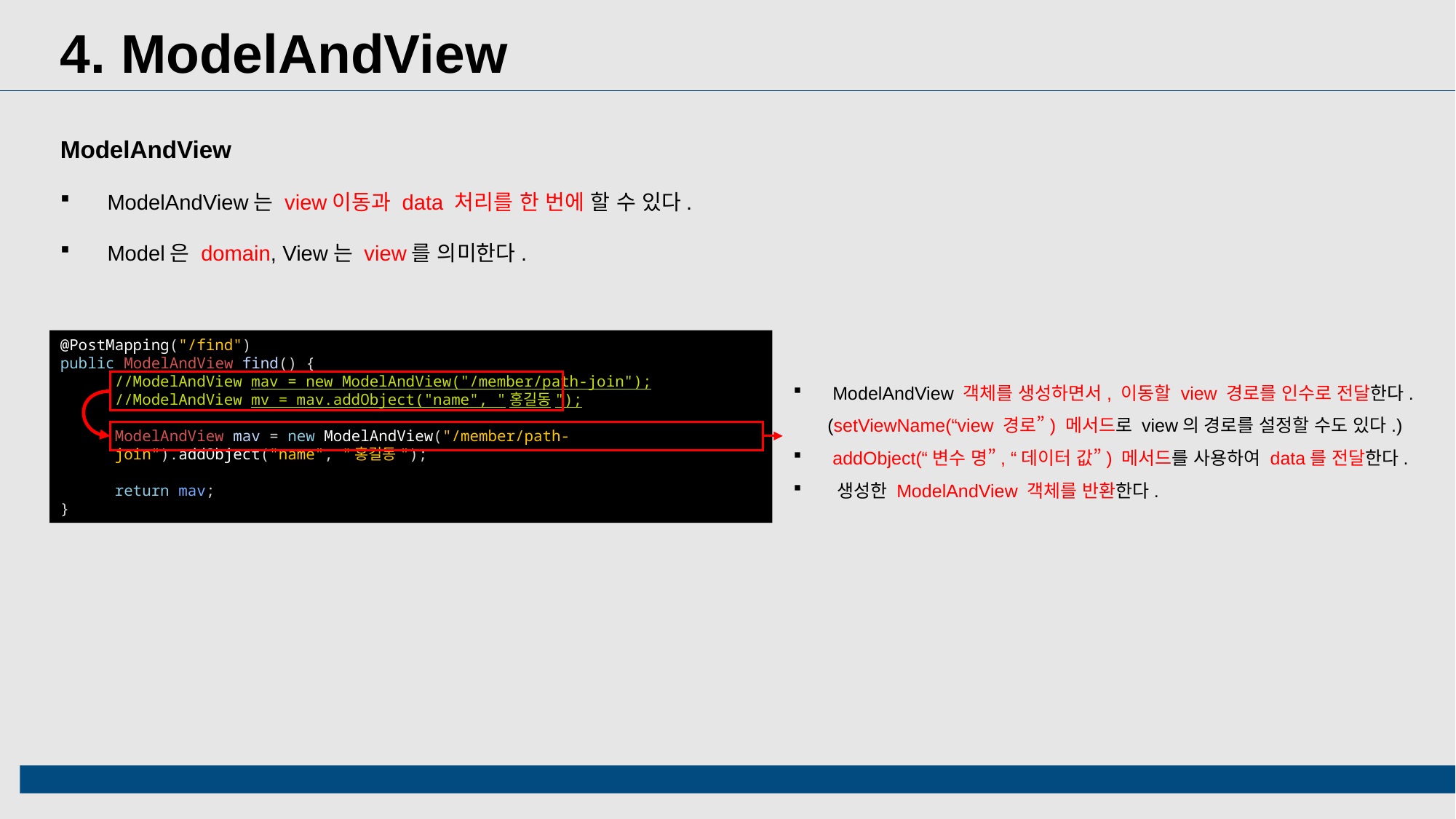

4. ModelAndView
ModelAndView
 ModelAndView는 view이동과 data 처리를 한 번에 할 수 있다.
 Model은 domain, View는 view를 의미한다.
@PostMapping("/find")
public ModelAndView find() {
//ModelAndView mav = new ModelAndView("/member/path-join");
//ModelAndView mv = mav.addObject("name", "홍길동");

ModelAndView mav = new ModelAndView("/member/path-join").addObject("name", "홍길동");

return mav;
}
 ModelAndView 객체를 생성하면서, 이동할 view 경로를 인수로 전달한다. (setViewName(“view 경로”) 메서드로 view의 경로를 설정할 수도 있다.)
 addObject(“변수 명”, “데이터 값”) 메서드를 사용하여 data를 전달한다.
 생성한 ModelAndView 객체를 반환한다.